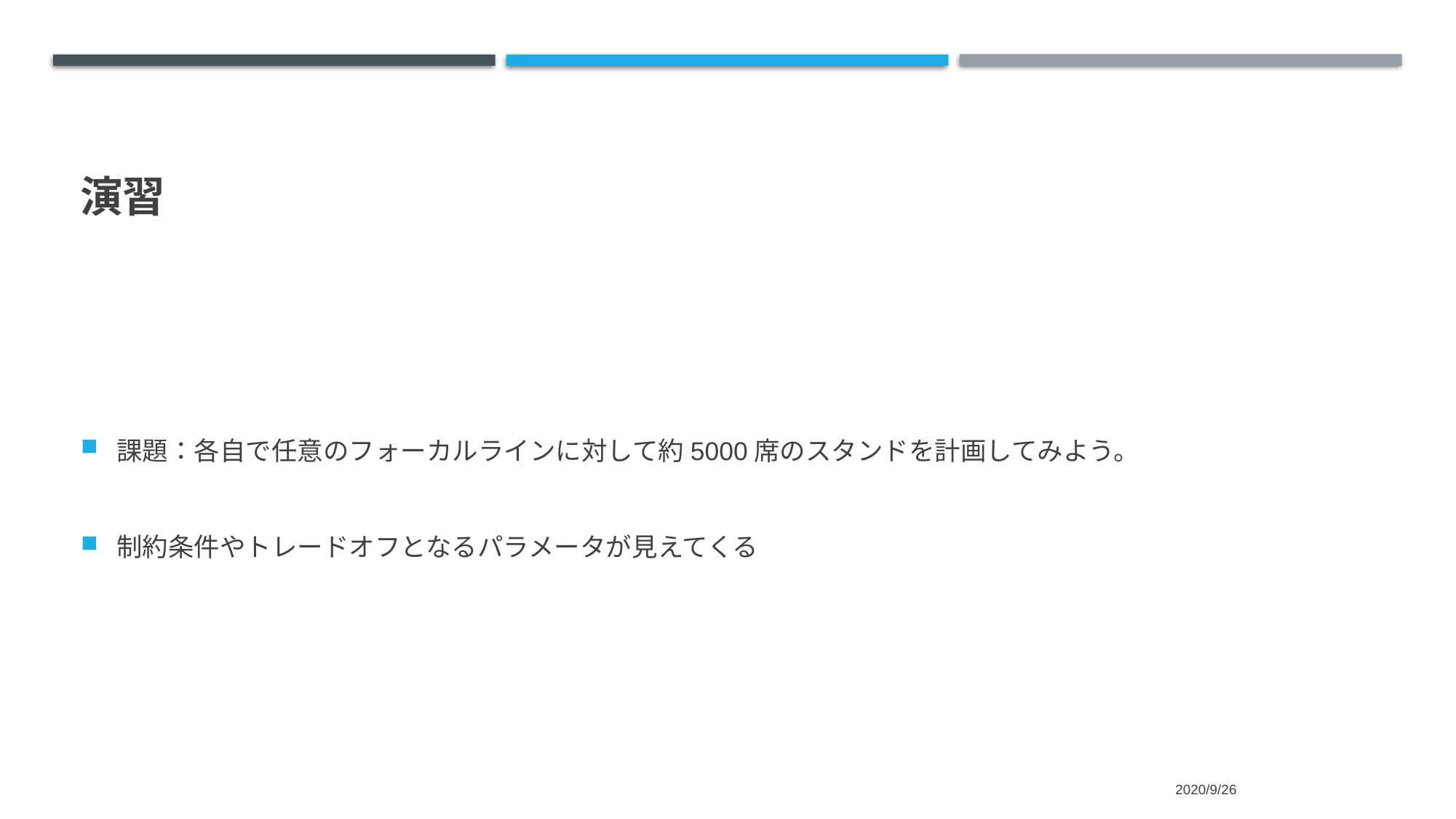

# 演習
課題：各自で任意のフォーカルラインに対して約5000席のスタンドを計画してみよう。

制約条件やトレードオフとなるパラメータが見えてくる
2020/9/26